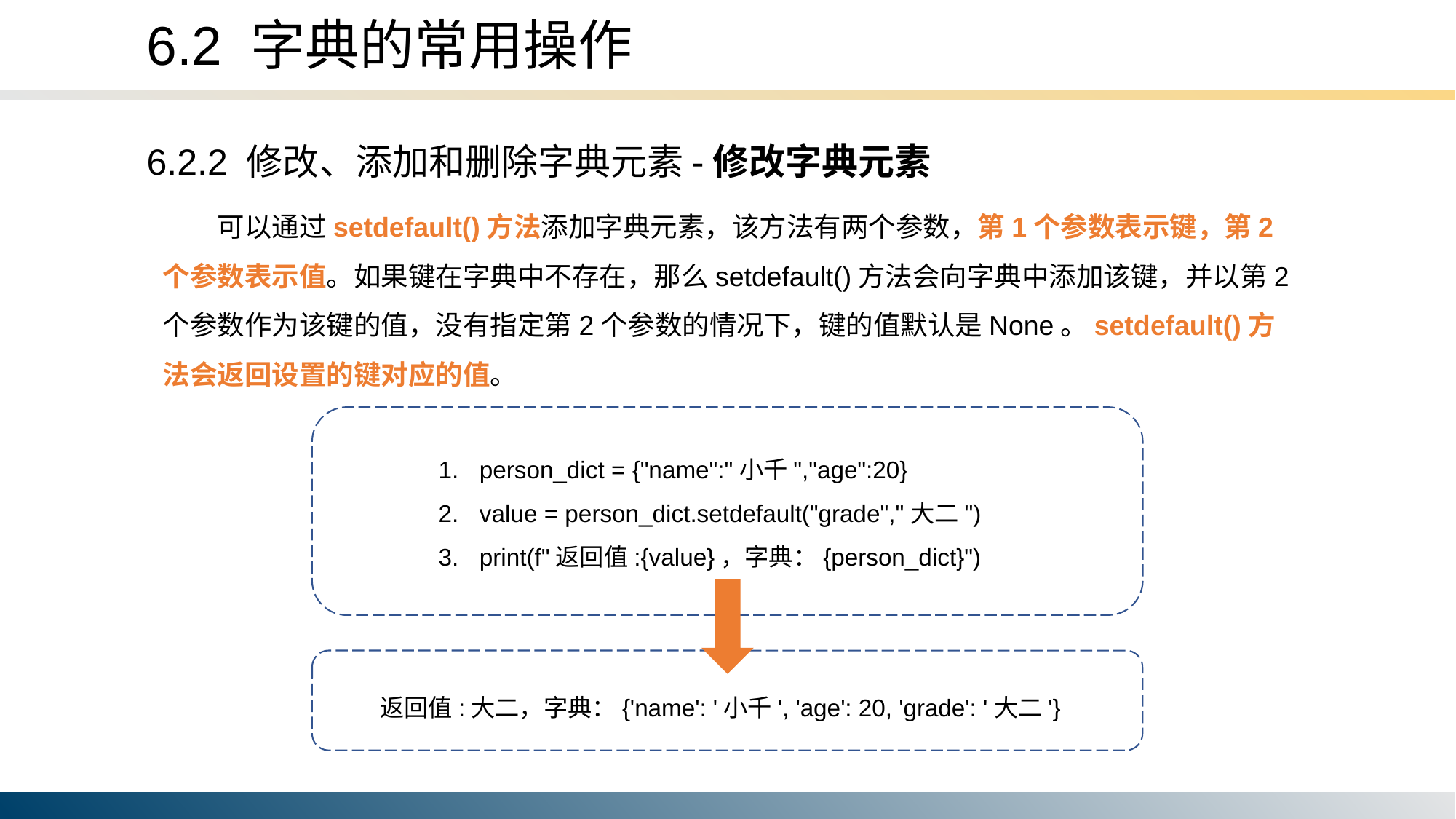

6.2 字典的常用操作
6.2.2 修改、添加和删除字典元素-修改字典元素
可以通过setdefault()方法添加字典元素，该方法有两个参数，第1个参数表示键，第2个参数表示值。如果键在字典中不存在，那么setdefault()方法会向字典中添加该键，并以第2个参数作为该键的值，没有指定第2个参数的情况下，键的值默认是None。setdefault()方法会返回设置的键对应的值。

person_dict = {"name":"小千","age":20}
value = person_dict.setdefault("grade","大二")
print(f"返回值:{value}，字典：{person_dict}")

返回值:大二，字典：{'name': '小千', 'age': 20, 'grade': '大二'}